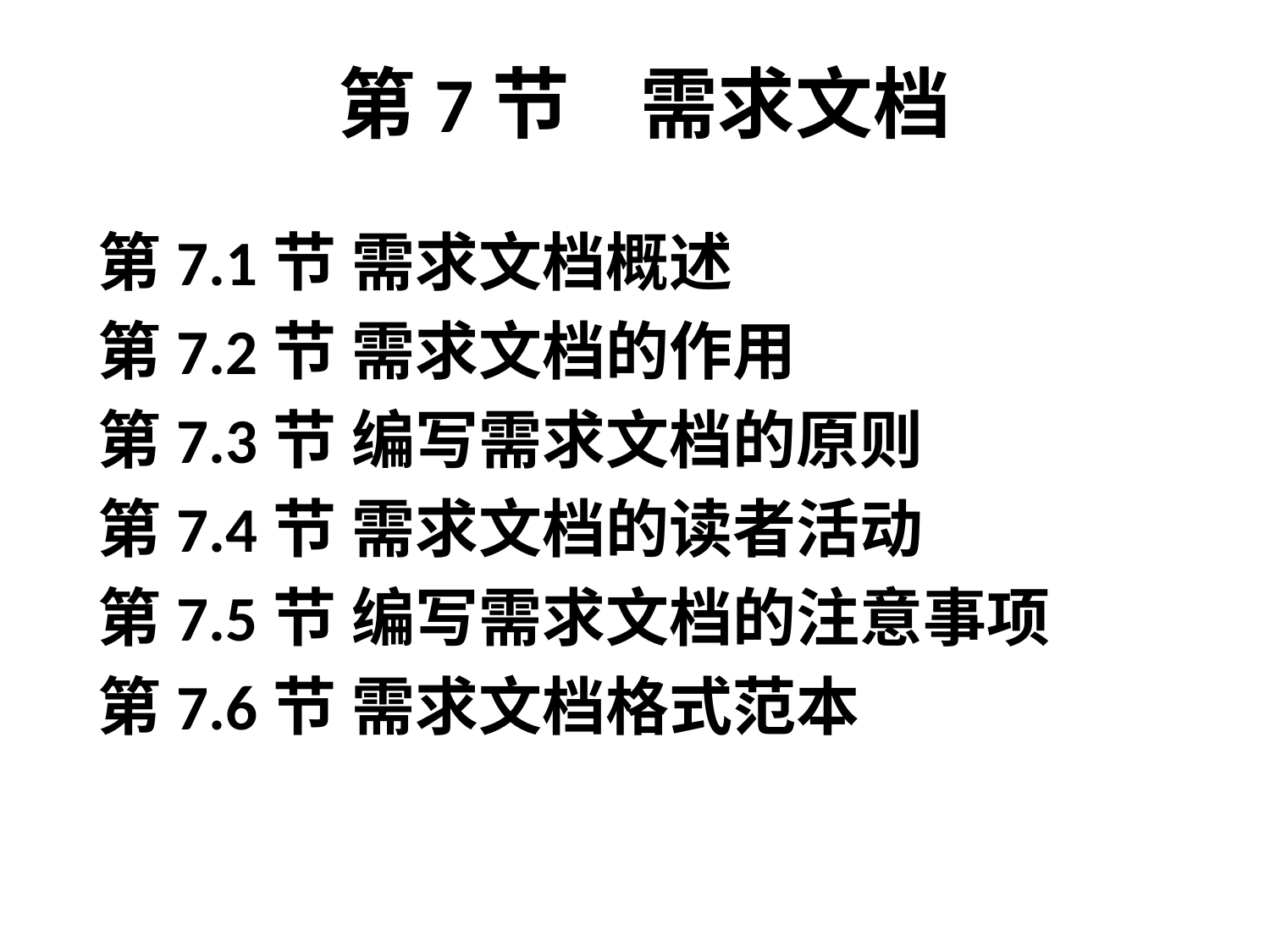

# 第7节    需求文档
第7.1节	需求文档概述
第7.2节	需求文档的作用
第7.3节	编写需求文档的原则
第7.4节	需求文档的读者活动
第7.5节	编写需求文档的注意事项
第7.6节	需求文档格式范本